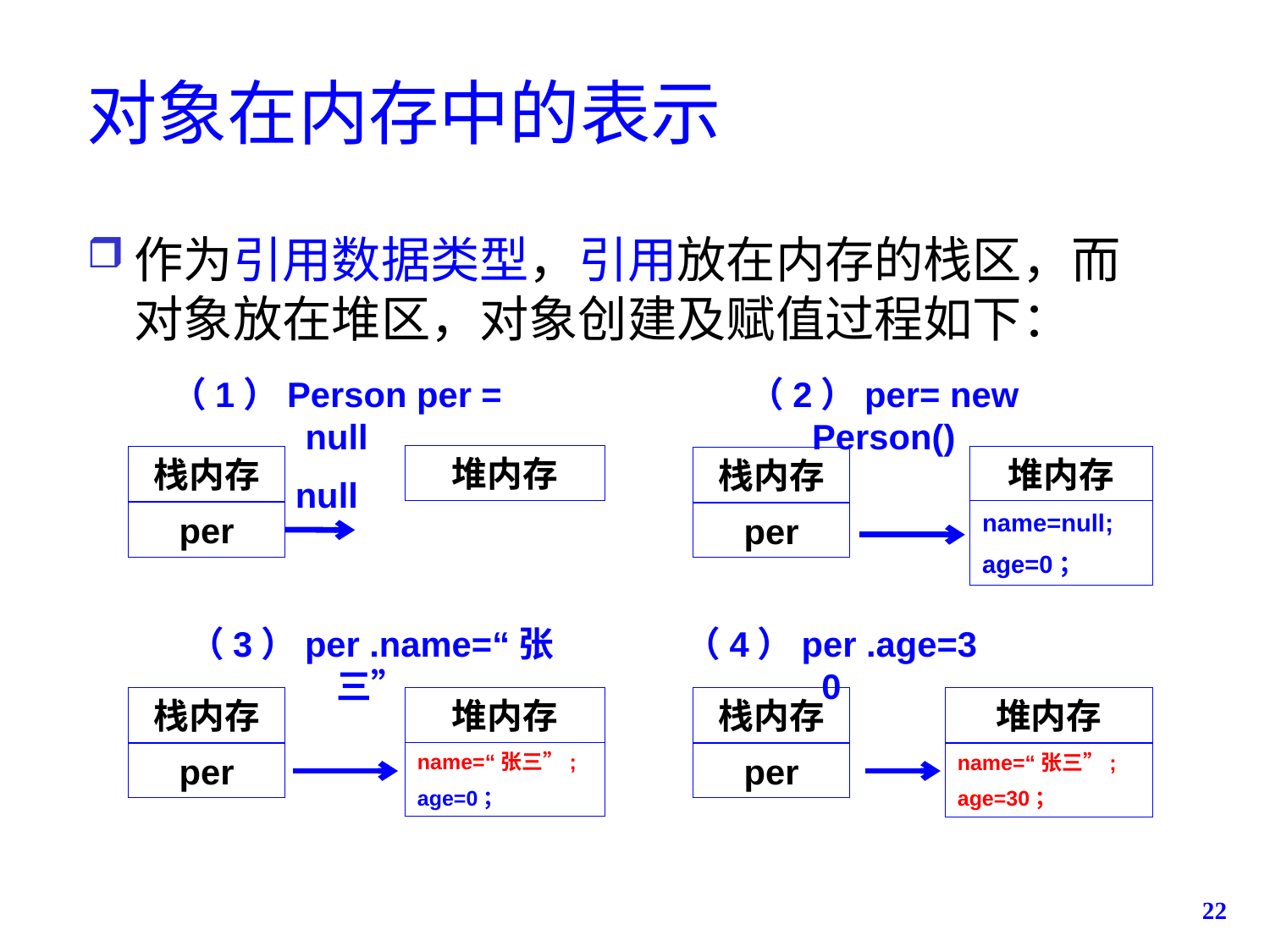

# 对象在内存中的表示
作为引用数据类型，引用放在内存的栈区，而对象放在堆区，对象创建及赋值过程如下：
（2）per= new Person()
（1）Person per = null
堆内存
堆内存
栈内存
栈内存
null
name=null;
age=0；
per
per
（3）per .name=“张三”
（4）per .age=30
栈内存
堆内存
堆内存
栈内存
name=“张三”;
age=0；
name=“张三”;
age=30；
per
per
22